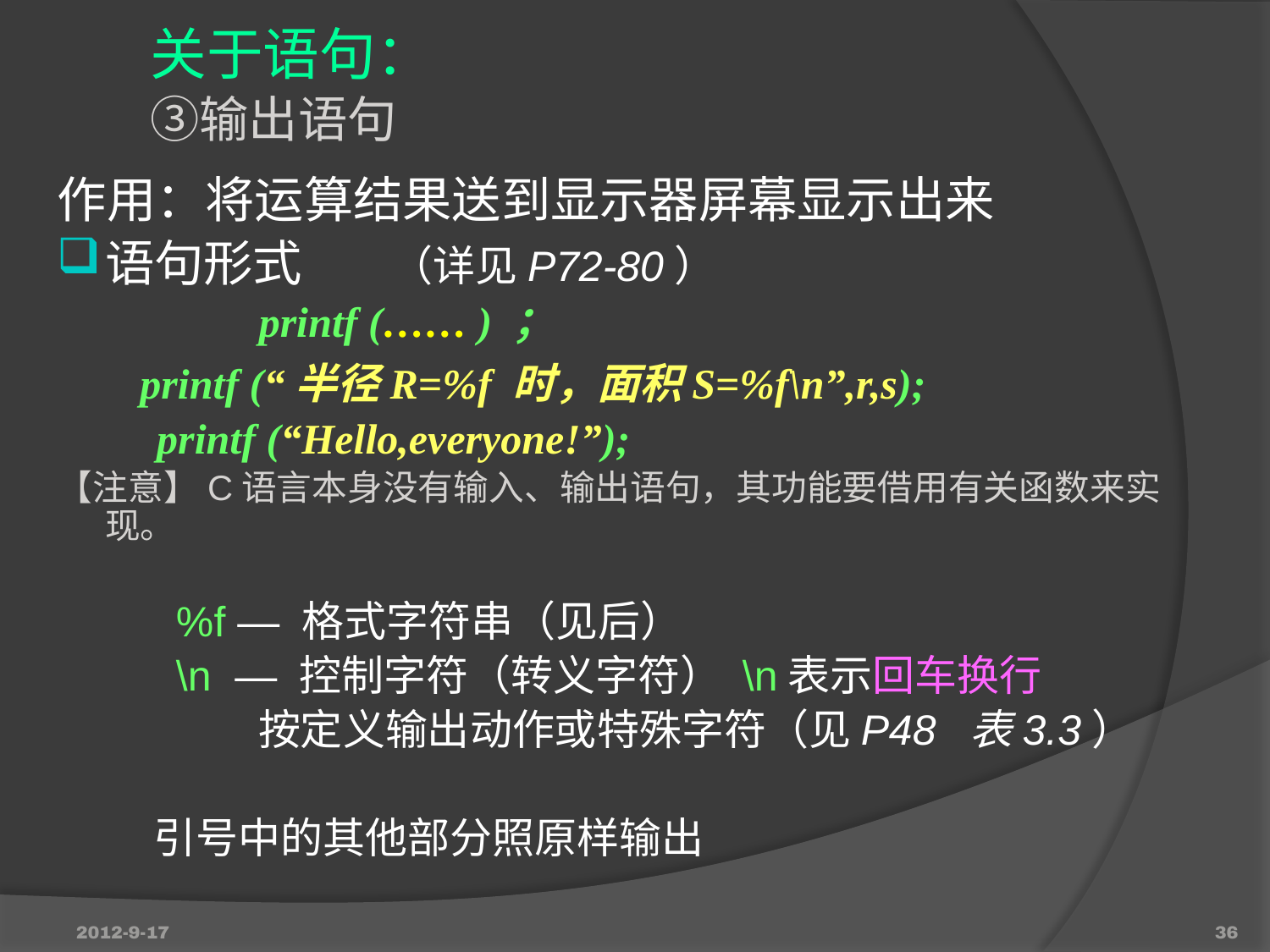

关于语句：
③输出语句
作用：将运算结果送到显示器屏幕显示出来
语句形式        （详见P72-80）
                 printf (…… ) ；
      printf (“半径R=%f 时，面积S=%f\n”,r,s);
       printf (“Hello,everyone!”);
【注意】C语言本身没有输入、输出语句，其功能要借用有关函数来实现。

          %f — 格式字符串（见后）
          \n  — 控制字符（转义字符） \n表示回车换行
                    按定义输出动作或特殊字符（见P48  表3.3）

         引号中的其他部分照原样输出

2012-9-17
36